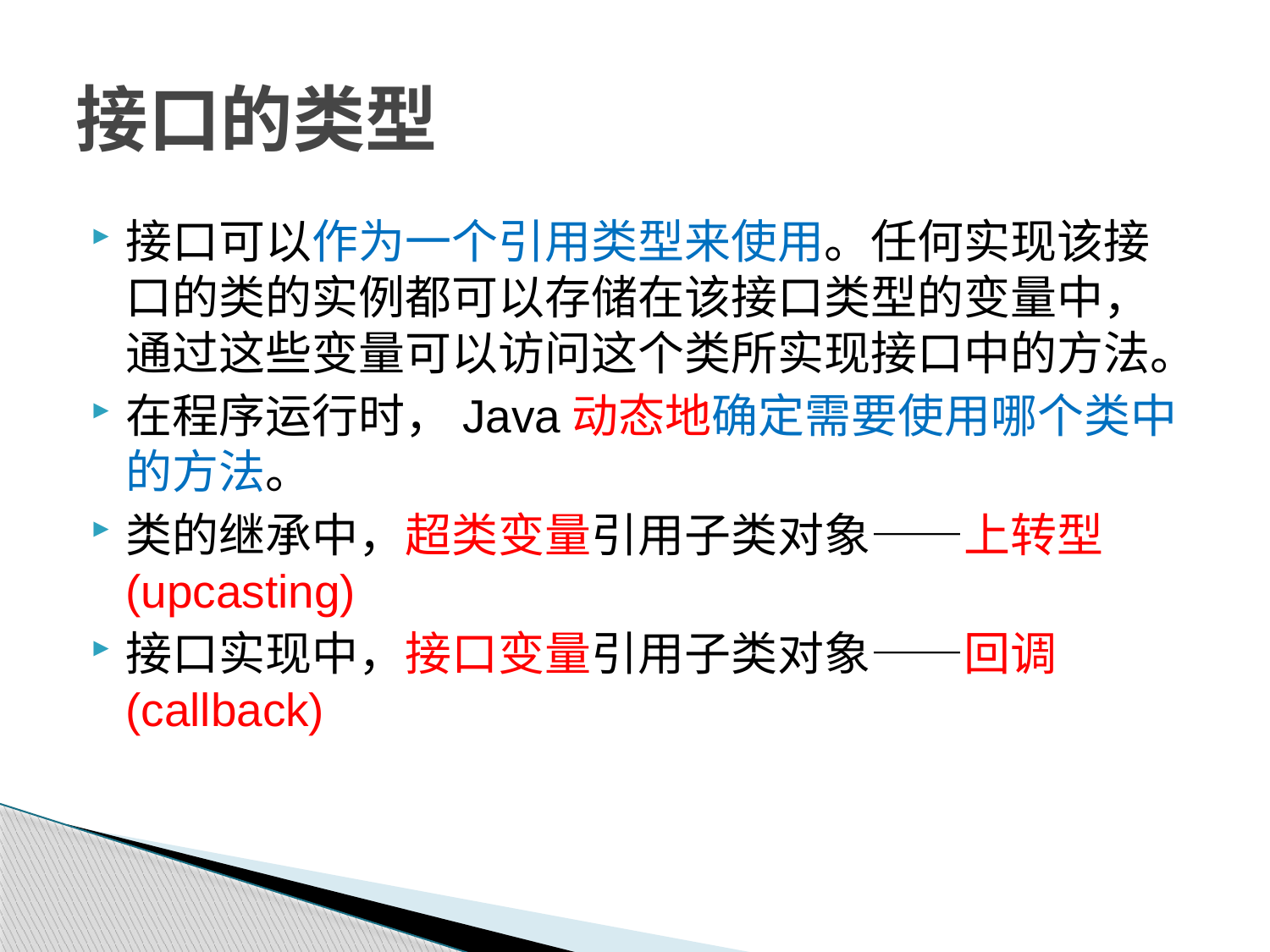

# 接口的类型
接口可以作为一个引用类型来使用。任何实现该接口的类的实例都可以存储在该接口类型的变量中，通过这些变量可以访问这个类所实现接口中的方法。
在程序运行时，Java动态地确定需要使用哪个类中的方法。
类的继承中，超类变量引用子类对象——上转型(upcasting)
接口实现中，接口变量引用子类对象——回调(callback)